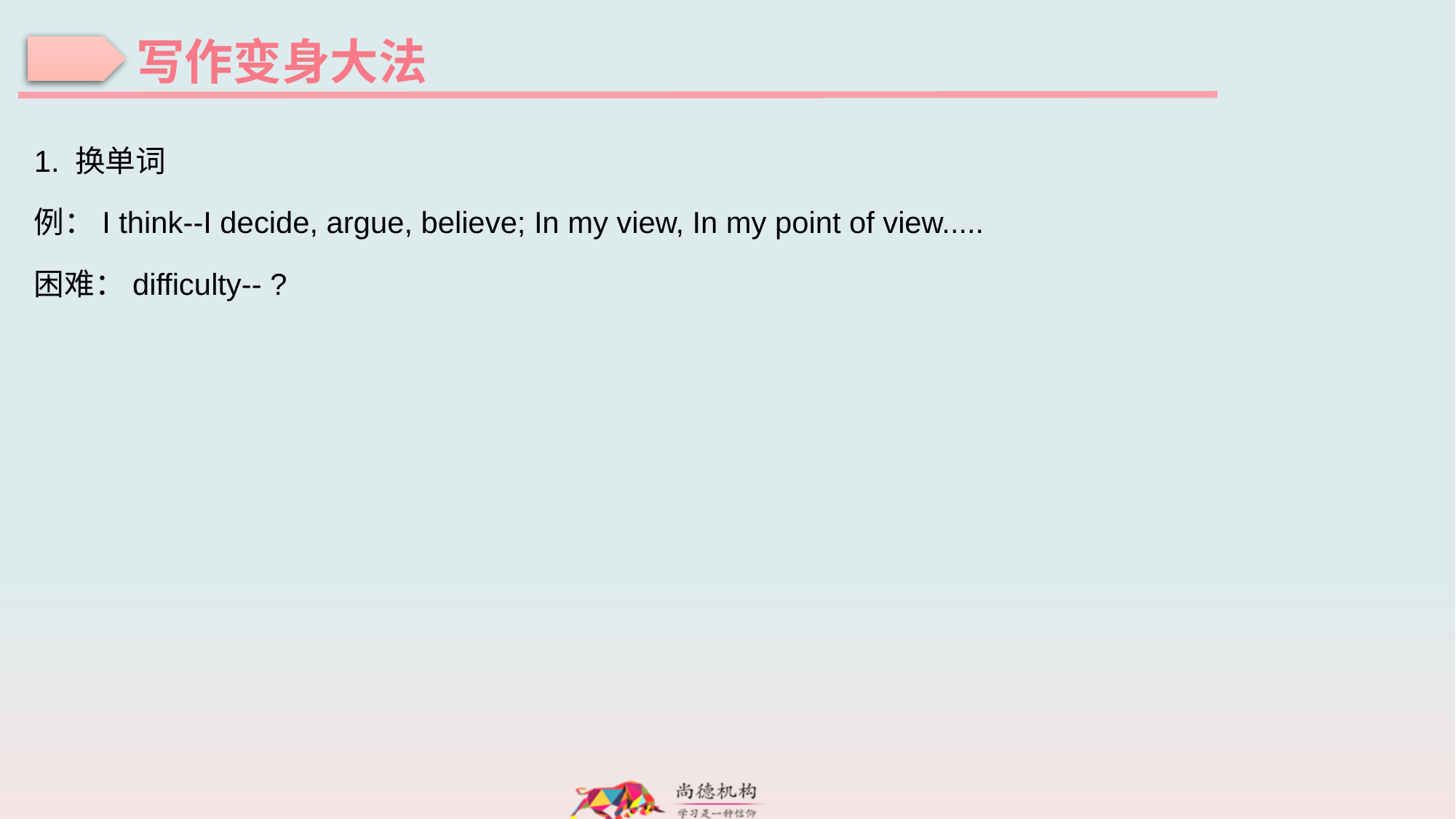

写作变身大法

1. 换单词
例：I think--I decide, argue, believe; In my view, In my point of view.....
困难：difficulty-- ?